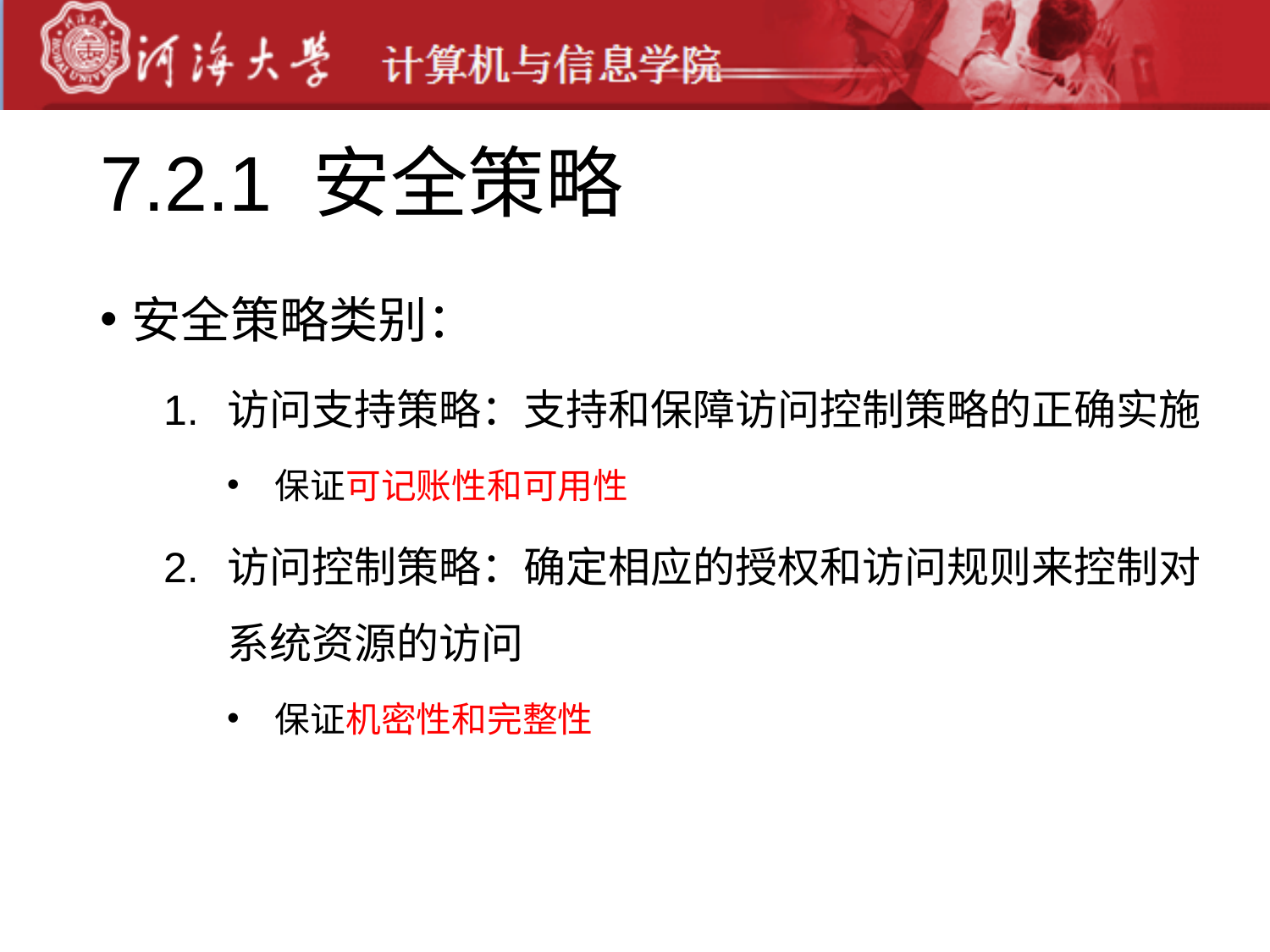

# 7.2.1 安全策略
安全策略类别：
访问支持策略：支持和保障访问控制策略的正确实施
 保证可记账性和可用性
访问控制策略：确定相应的授权和访问规则来控制对系统资源的访问
 保证机密性和完整性